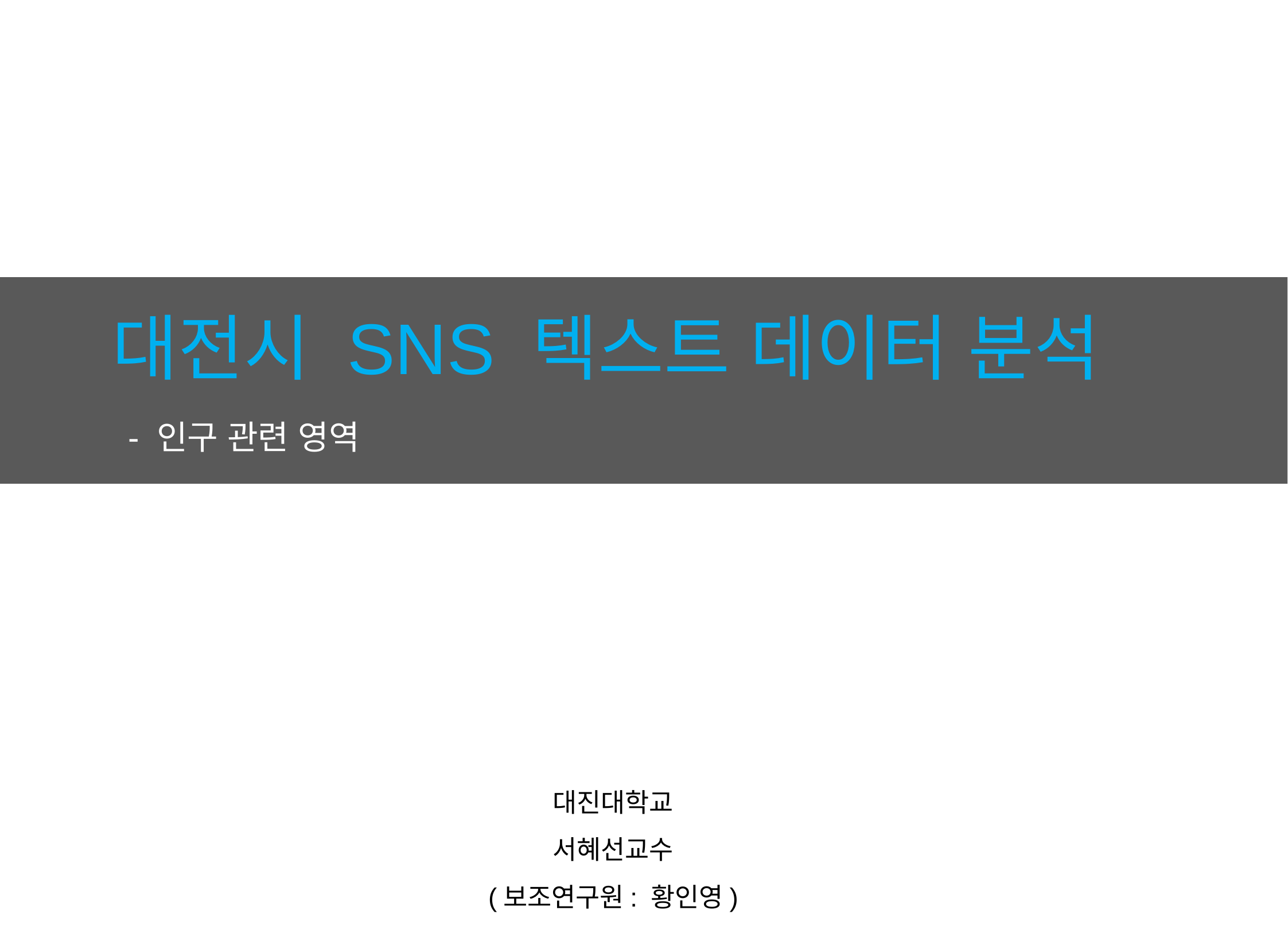

대전시 SNS 텍스트 데이터 분석
- 인구 관련 영역
대진대학교
서혜선교수
(보조연구원: 황인영)